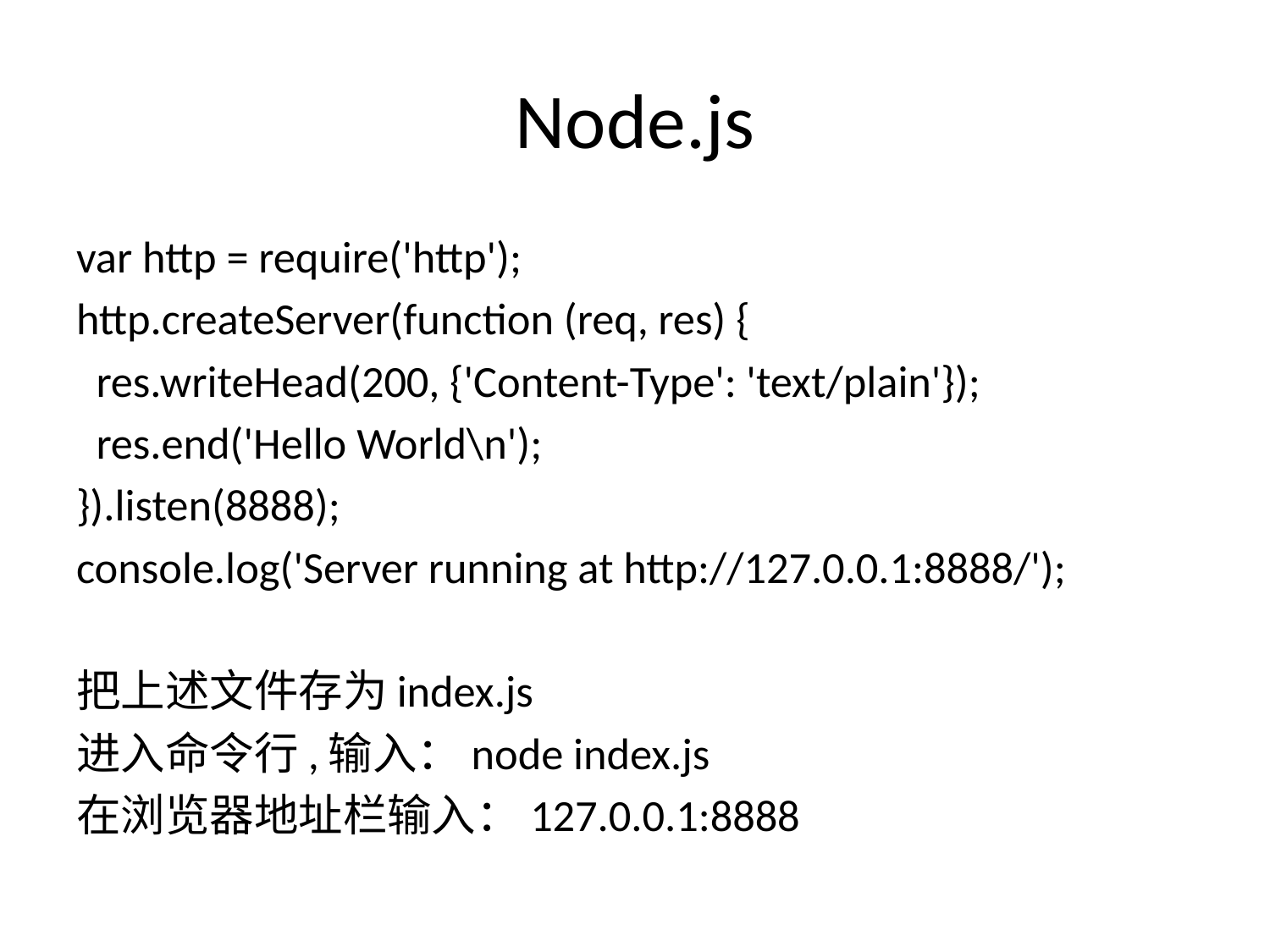

# Node.js
var http = require('http');
http.createServer(function (req, res) {
  res.writeHead(200, {'Content-Type': 'text/plain'});
  res.end('Hello World\n');
}).listen(8888);
console.log('Server running at http://127.0.0.1:8888/');

把上述文件存为index.js
进入命令行,输入：node index.js
在浏览器地址栏输入：127.0.0.1:8888